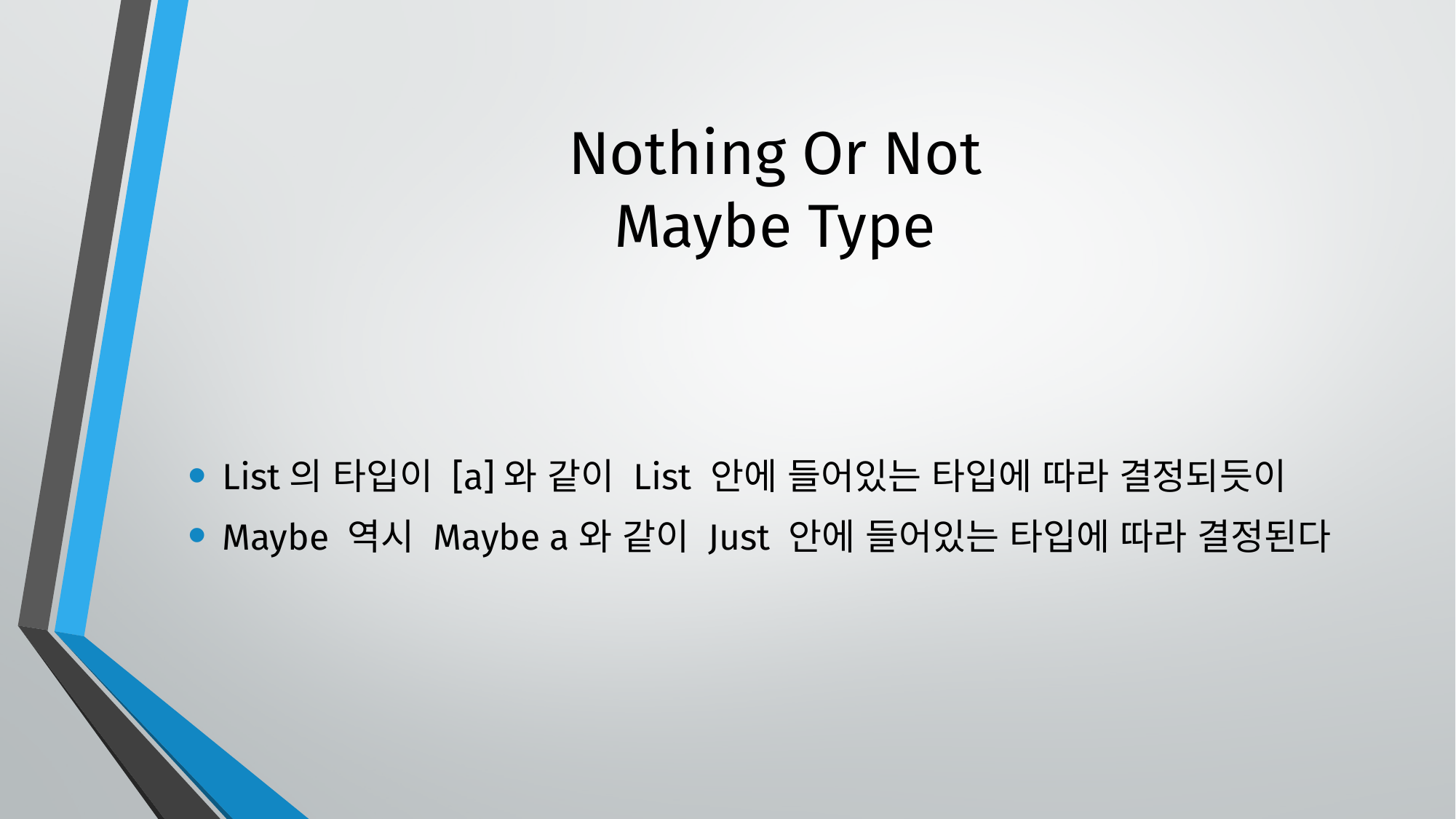

# Nothing Or Not Maybe Type
List의 타입이 [a]와 같이 List 안에 들어있는 타입에 따라 결정되듯이
Maybe 역시 Maybe a와 같이 Just 안에 들어있는 타입에 따라 결정된다